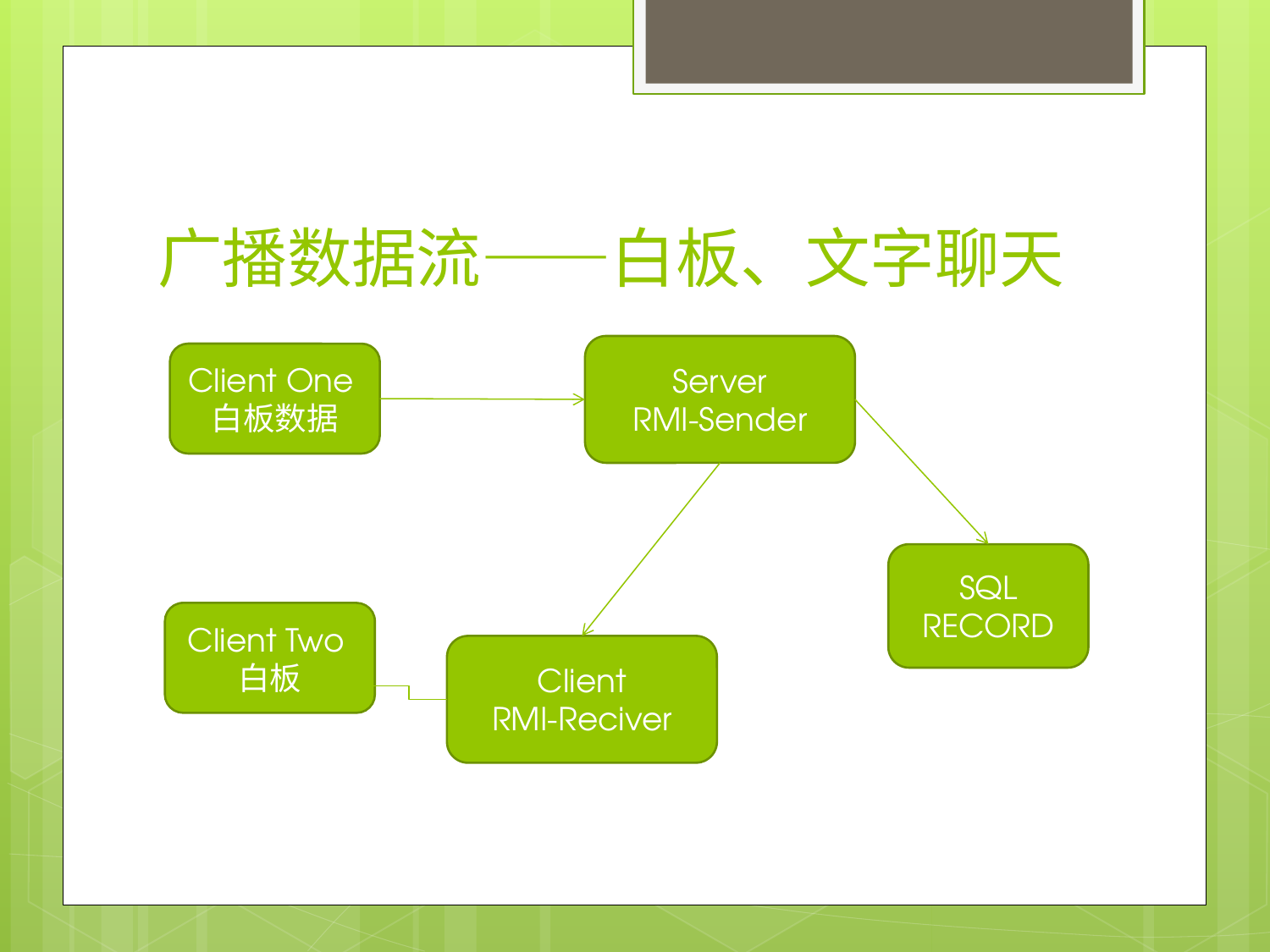

# 广播数据流——白板、文字聊天

Server
RMI-Sender
Client One白板数据
SQL
RECORD
Client Two白板
Client
RMI-Reciver